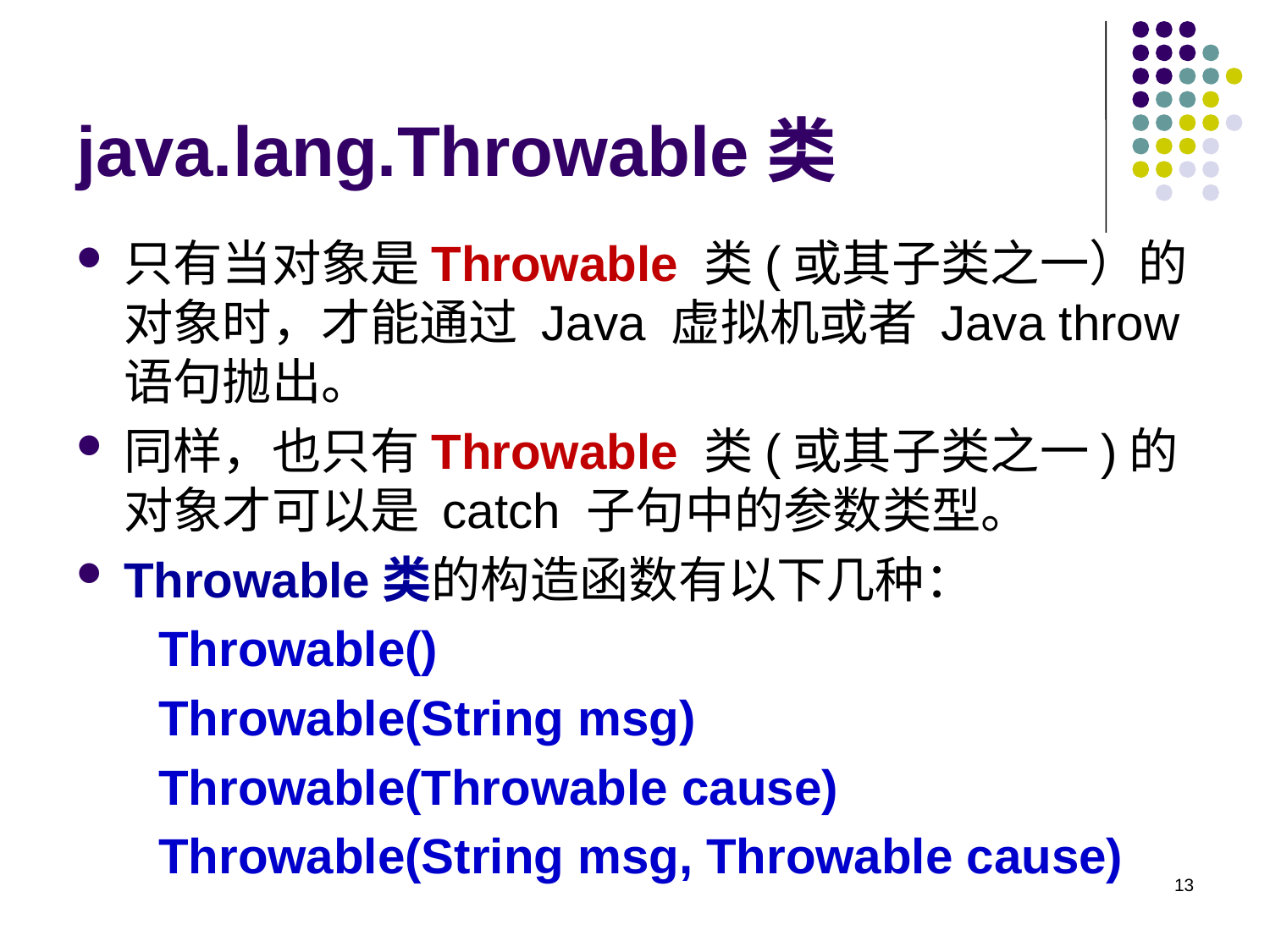

# java.lang.Throwable类
只有当对象是Throwable 类(或其子类之一）的对象时，才能通过 Java 虚拟机或者 Java throw 语句抛出。
同样，也只有Throwable 类(或其子类之一)的对象才可以是 catch 子句中的参数类型。
Throwable类的构造函数有以下几种：
      Throwable()
      Throwable(String msg)
      Throwable(Throwable cause)
      Throwable(String msg, Throwable cause)
13